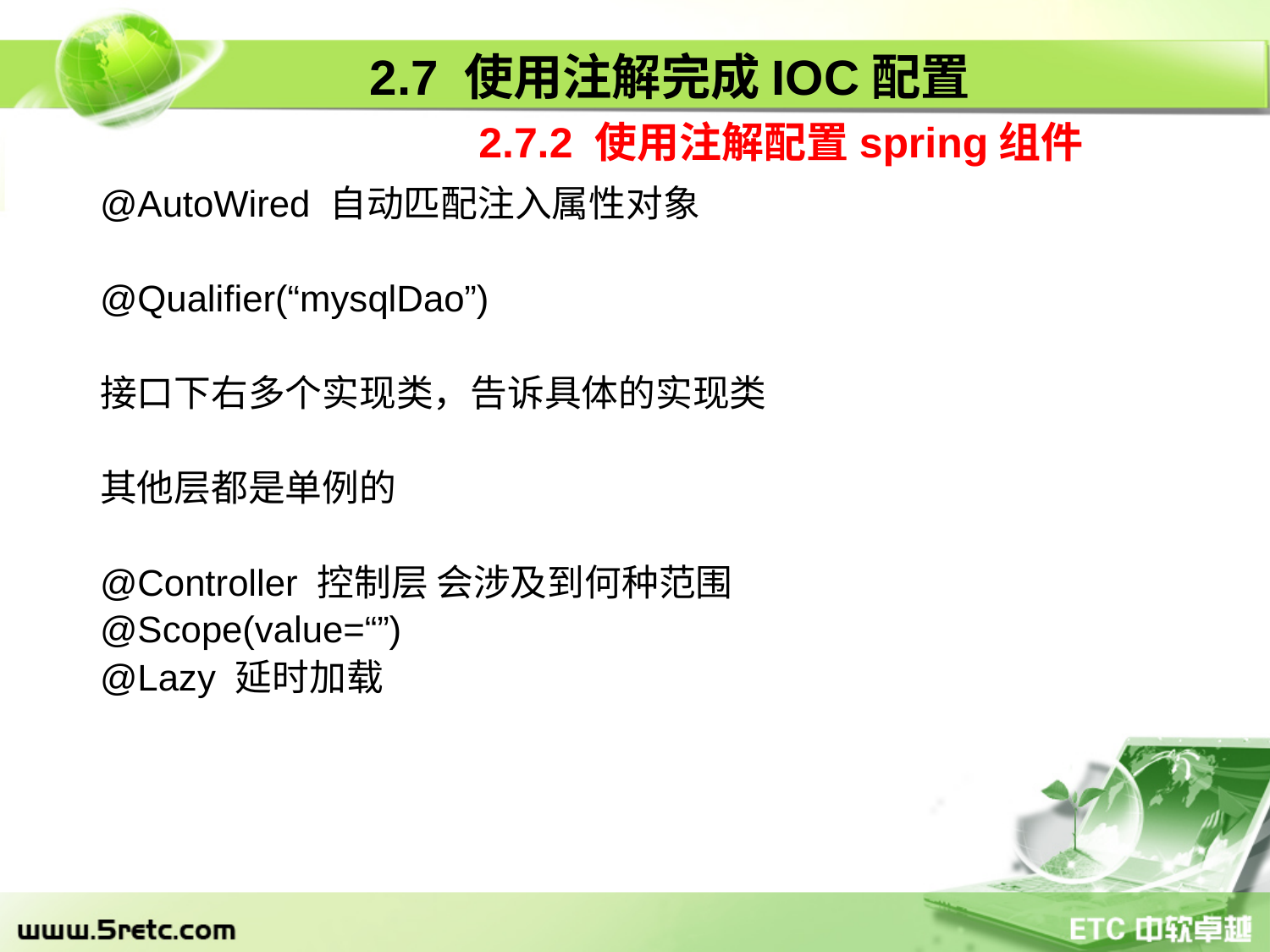

2.7 使用注解完成IOC配置

2.7.2 使用注解配置spring组件

@AutoWired 自动匹配注入属性对象

@Qualifier(“mysqlDao”)

接口下右多个实现类，告诉具体的实现类

其他层都是单例的

@Controller 控制层 会涉及到何种范围
@Scope(value=“”)
@Lazy 延时加载